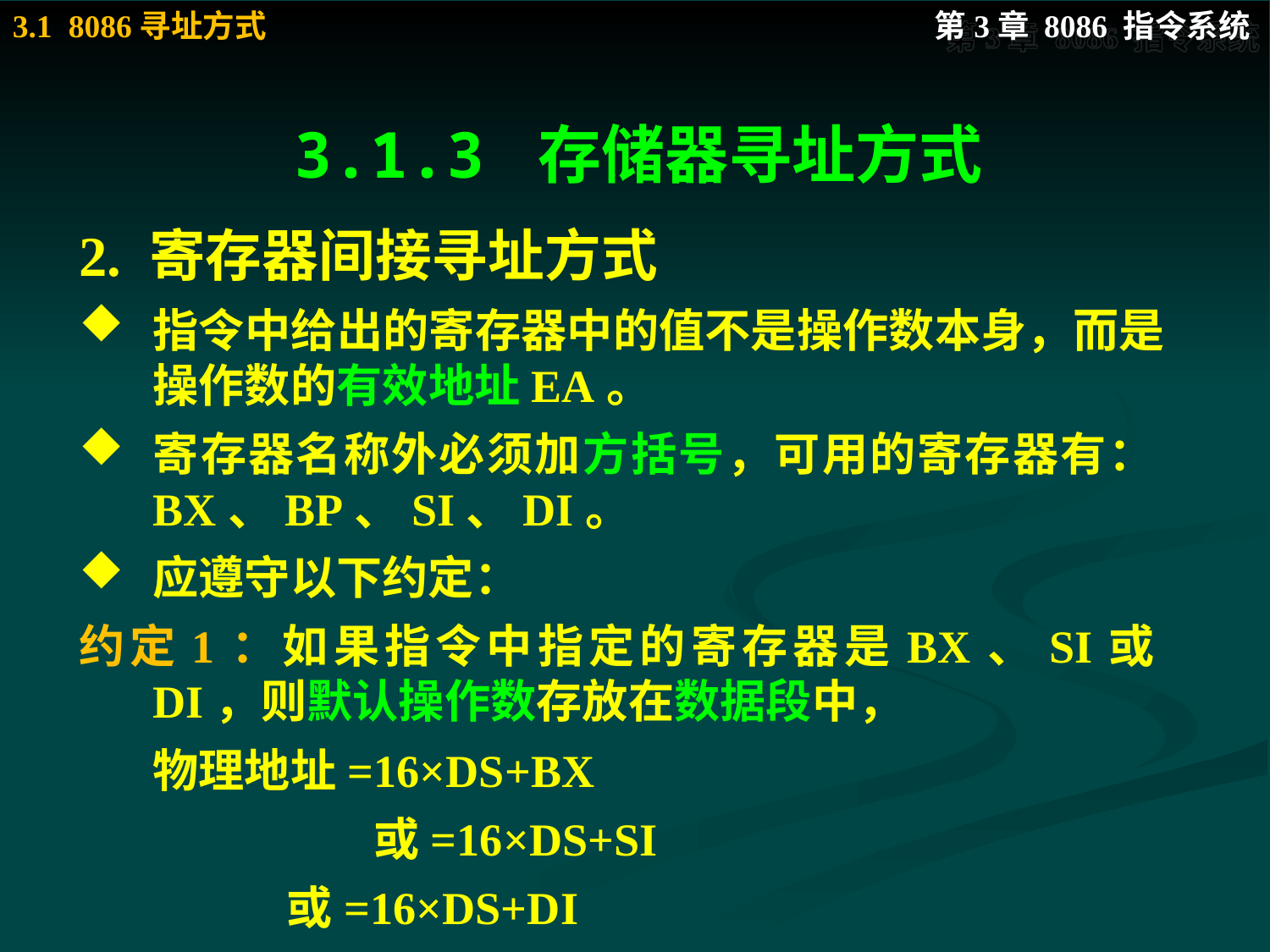

# 3.1.3 存储器寻址方式
2. 寄存器间接寻址方式
指令中给出的寄存器中的值不是操作数本身，而是操作数的有效地址EA。
寄存器名称外必须加方括号，可用的寄存器有：BX、BP、SI、DI。
应遵守以下约定：
约定1：如果指令中指定的寄存器是BX、SI或DI，则默认操作数存放在数据段中，
	物理地址=16×DS+BX
  		        或=16×DS+SI
                   或=16×DS+DI